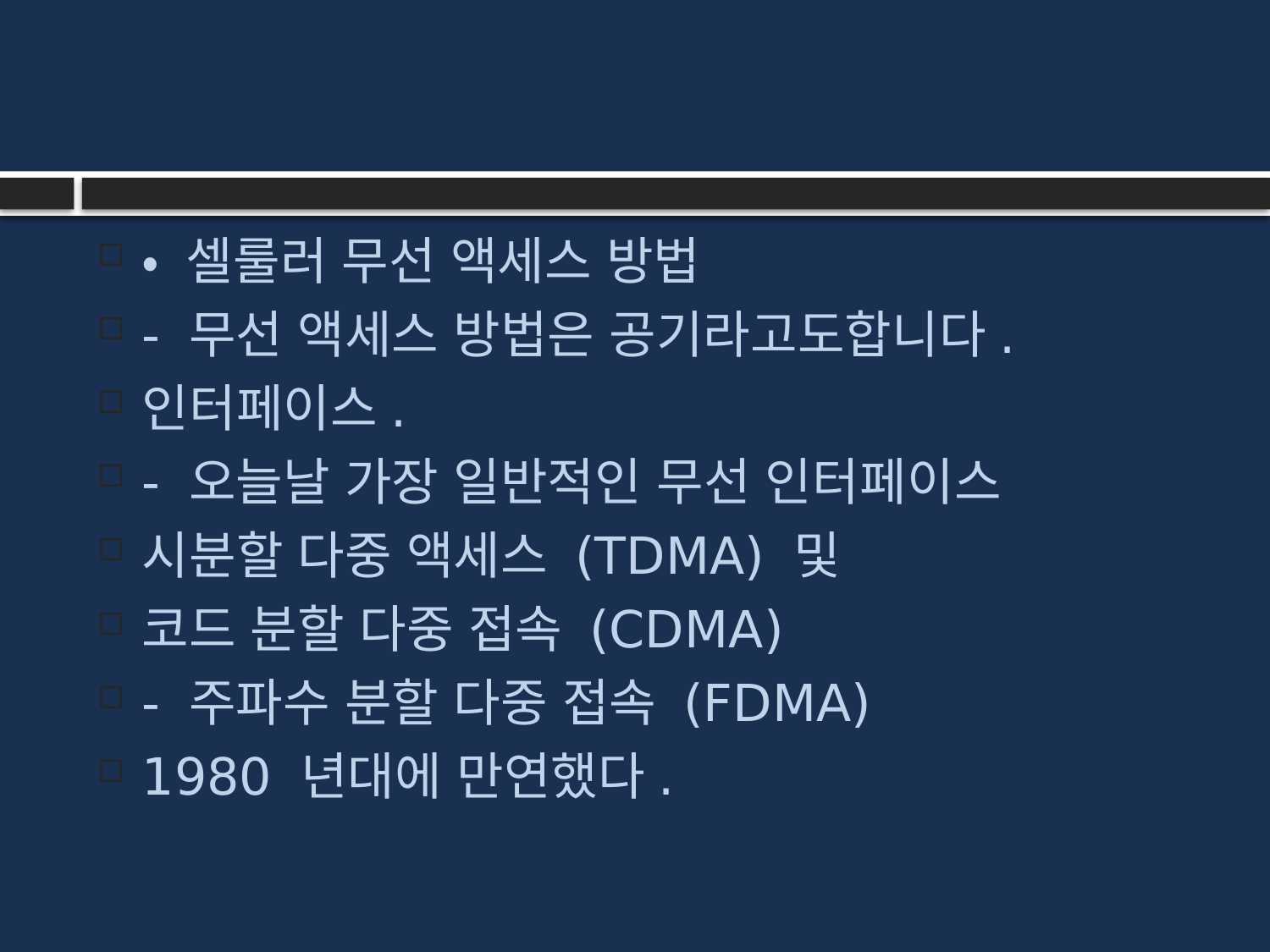

#
• 셀룰러 무선 액세스 방법
- 무선 액세스 방법은 공기라고도합니다.
인터페이스.
- 오늘날 가장 일반적인 무선 인터페이스
시분할 다중 액세스 (TDMA) 및
코드 분할 다중 접속 (CDMA)
- 주파수 분할 다중 접속 (FDMA)
1980 년대에 만연했다.